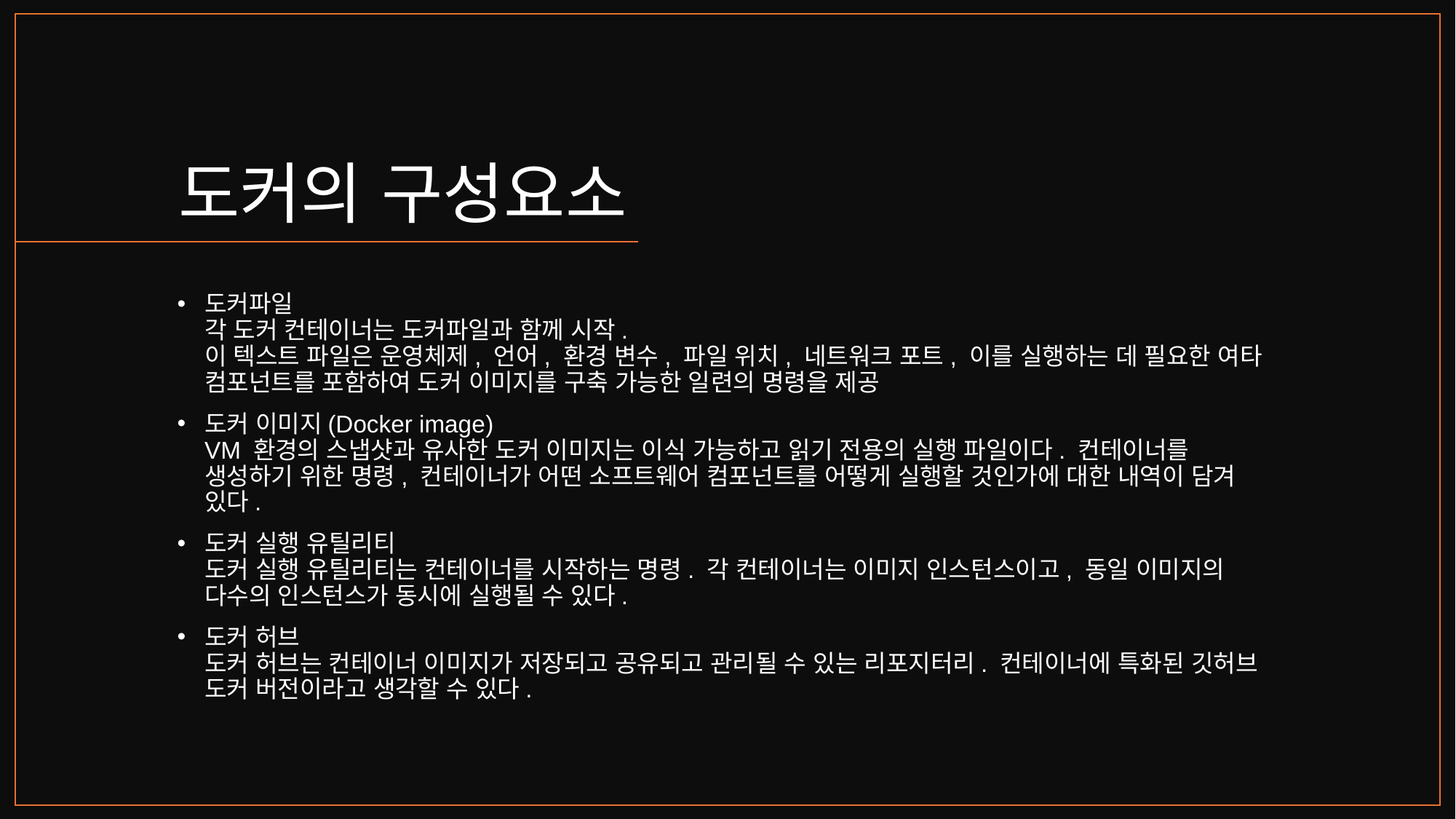

# 도커의 구성요소
도커파일
각 도커 컨테이너는 도커파일과 함께 시작.
이 텍스트 파일은 운영체제, 언어, 환경 변수, 파일 위치, 네트워크 포트, 이를 실행하는 데 필요한 여타 컴포넌트를 포함하여 도커 이미지를 구축 가능한 일련의 명령을 제공
도커 이미지(Docker image)
VM 환경의 스냅샷과 유사한 도커 이미지는 이식 가능하고 읽기 전용의 실행 파일이다. 컨테이너를 생성하기 위한 명령, 컨테이너가 어떤 소프트웨어 컴포넌트를 어떻게 실행할 것인가에 대한 내역이 담겨 있다.
도커 실행 유틸리티
도커 실행 유틸리티는 컨테이너를 시작하는 명령. 각 컨테이너는 이미지 인스턴스이고, 동일 이미지의 다수의 인스턴스가 동시에 실행될 수 있다.
도커 허브
도커 허브는 컨테이너 이미지가 저장되고 공유되고 관리될 수 있는 리포지터리. 컨테이너에 특화된 깃허브 도커 버전이라고 생각할 수 있다.